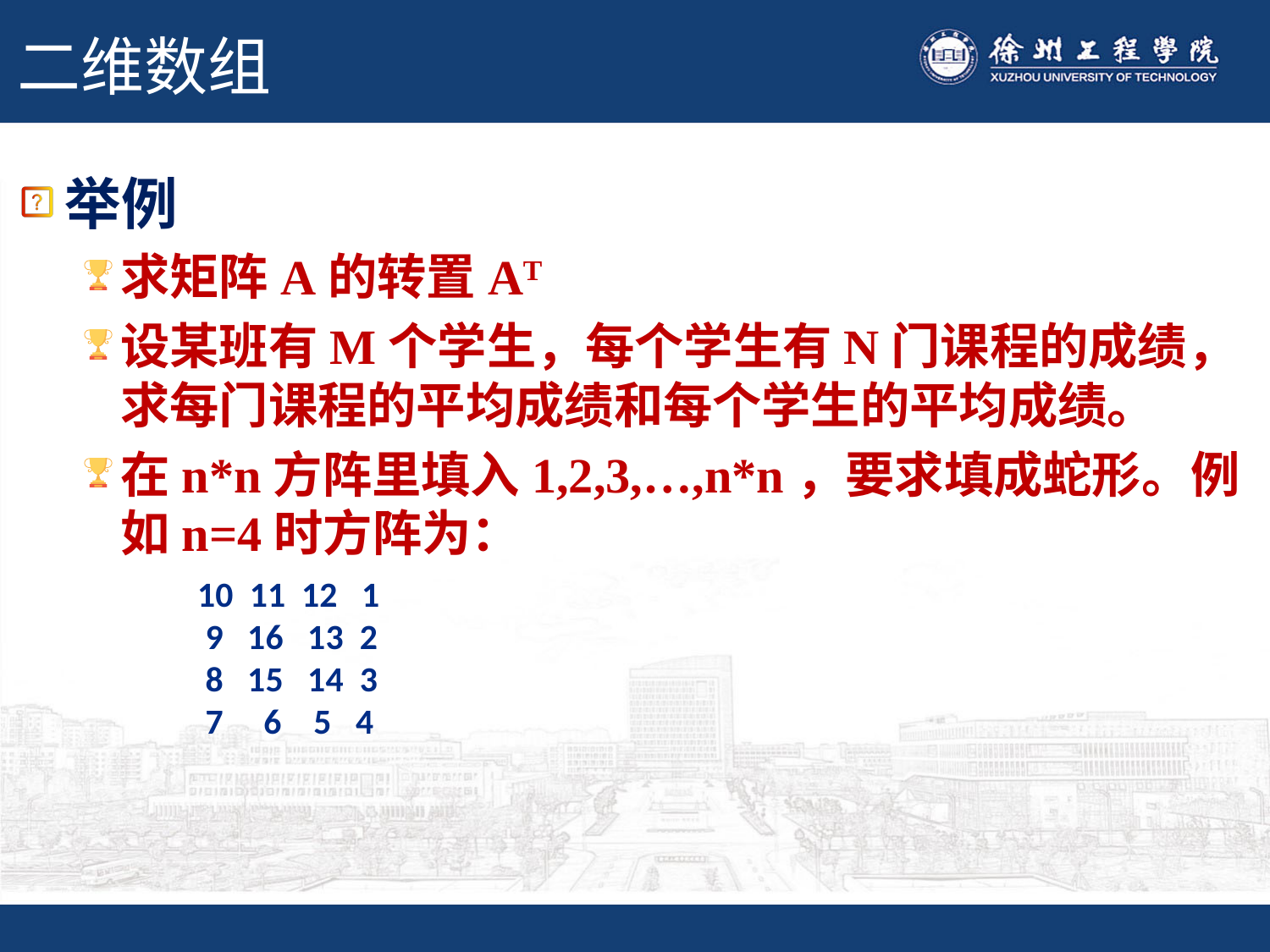

# 二维数组
举例
求矩阵A的转置AT
设某班有M个学生，每个学生有N门课程的成绩，求每门课程的平均成绩和每个学生的平均成绩。
在n*n方阵里填入1,2,3,…,n*n，要求填成蛇形。例如n=4时方阵为：

10  11  12   1
 9   16   13  2
 8   15   14  3
 7     6    5   4